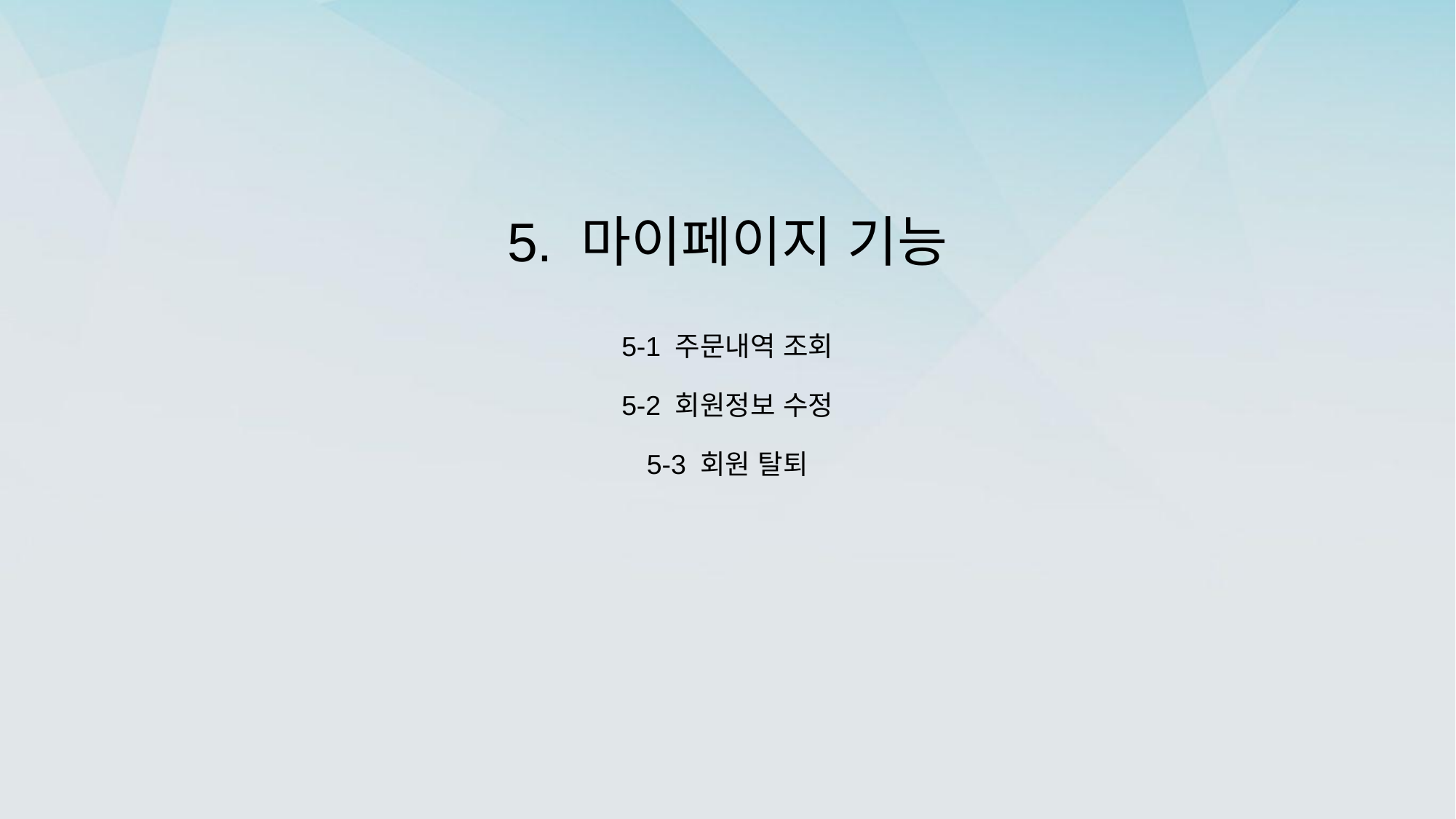

# 5. 마이페이지 기능 5-1 주문내역 조회 5-2 회원정보 수정 5-3 회원 탈퇴